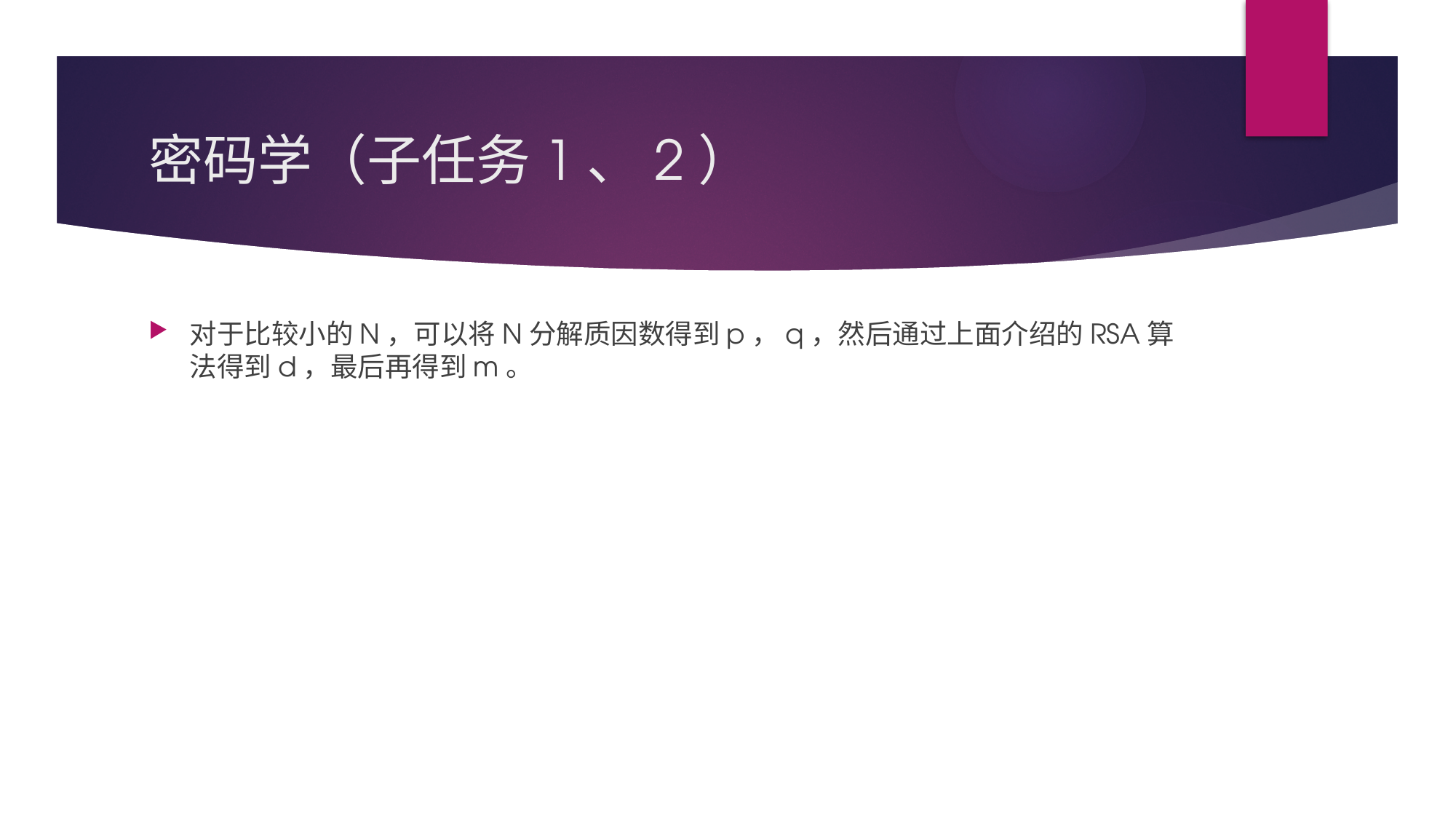

# 密码学（子任务1、2）
对于比较小的N，可以将N分解质因数得到p，q，然后通过上面介绍的RSA算法得到d，最后再得到m。